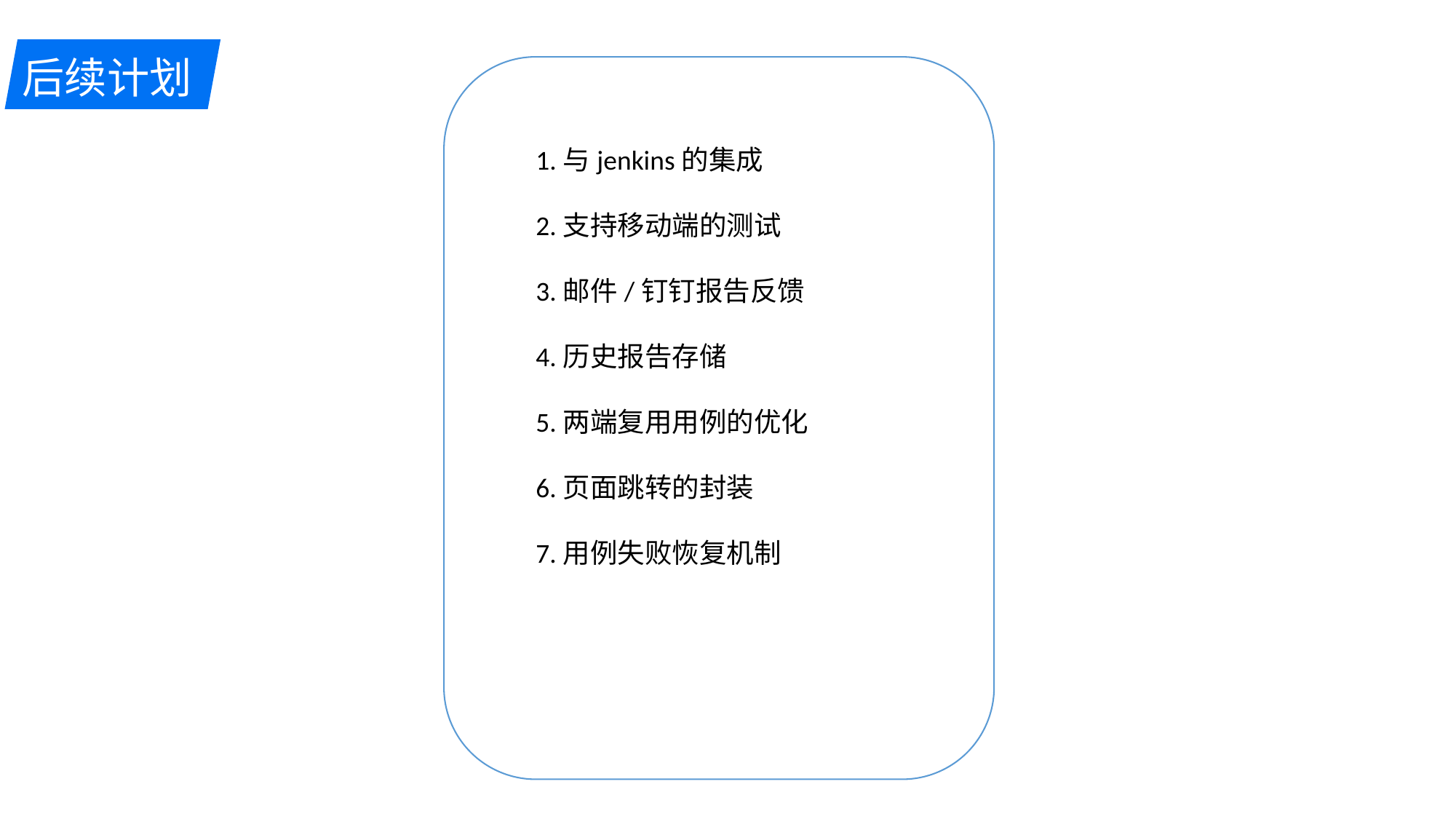

后续计划

1.与jenkins的集成

2.支持移动端的测试

3.邮件/钉钉报告反馈

4.历史报告存储

5.两端复用用例的优化

6.页面跳转的封装

7.用例失败恢复机制